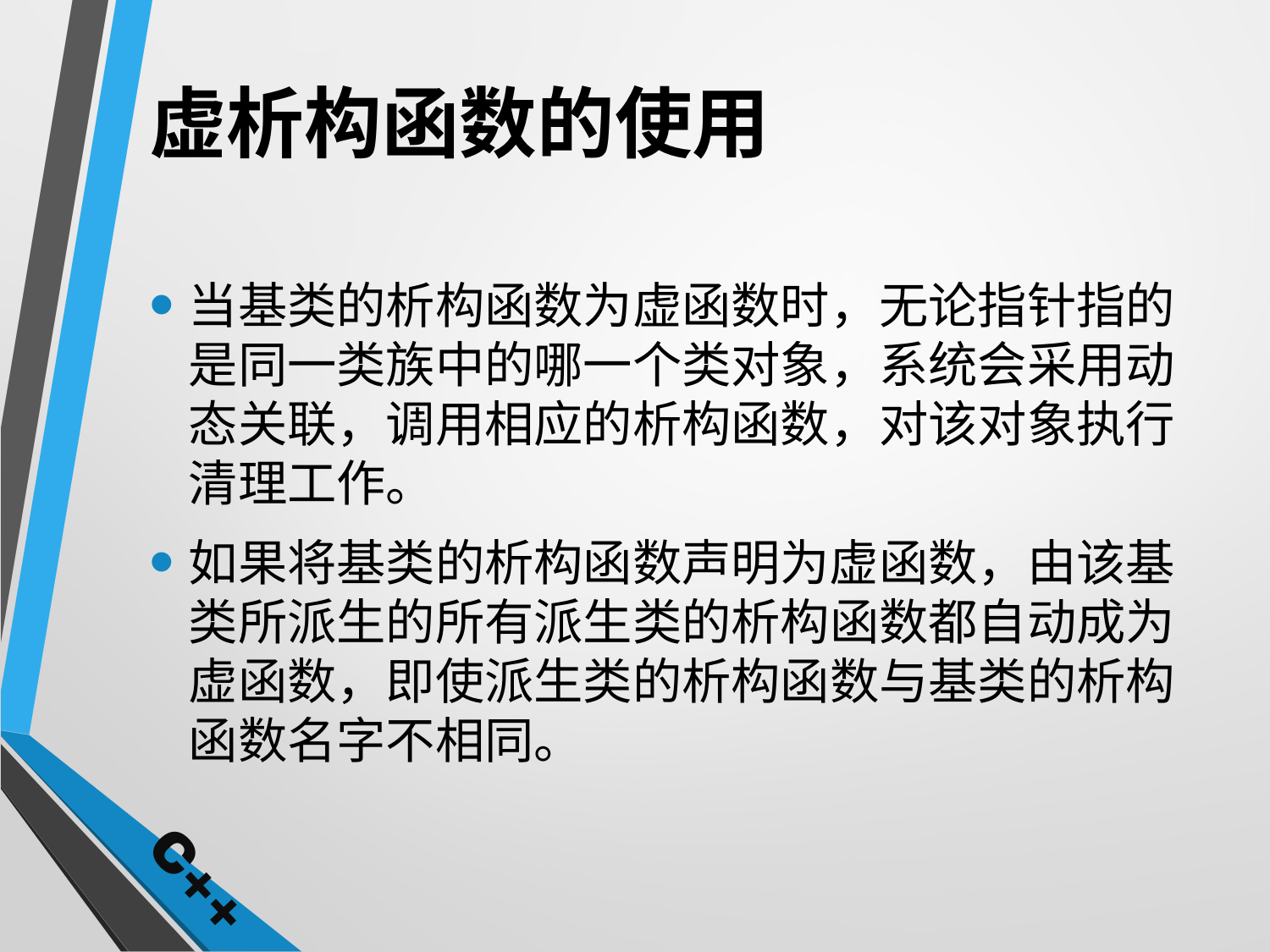

# 虚析构函数的使用
当基类的析构函数为虚函数时，无论指针指的是同一类族中的哪一个类对象，系统会采用动态关联，调用相应的析构函数，对该对象执行清理工作。
如果将基类的析构函数声明为虚函数，由该基类所派生的所有派生类的析构函数都自动成为虚函数，即使派生类的析构函数与基类的析构函数名字不相同。